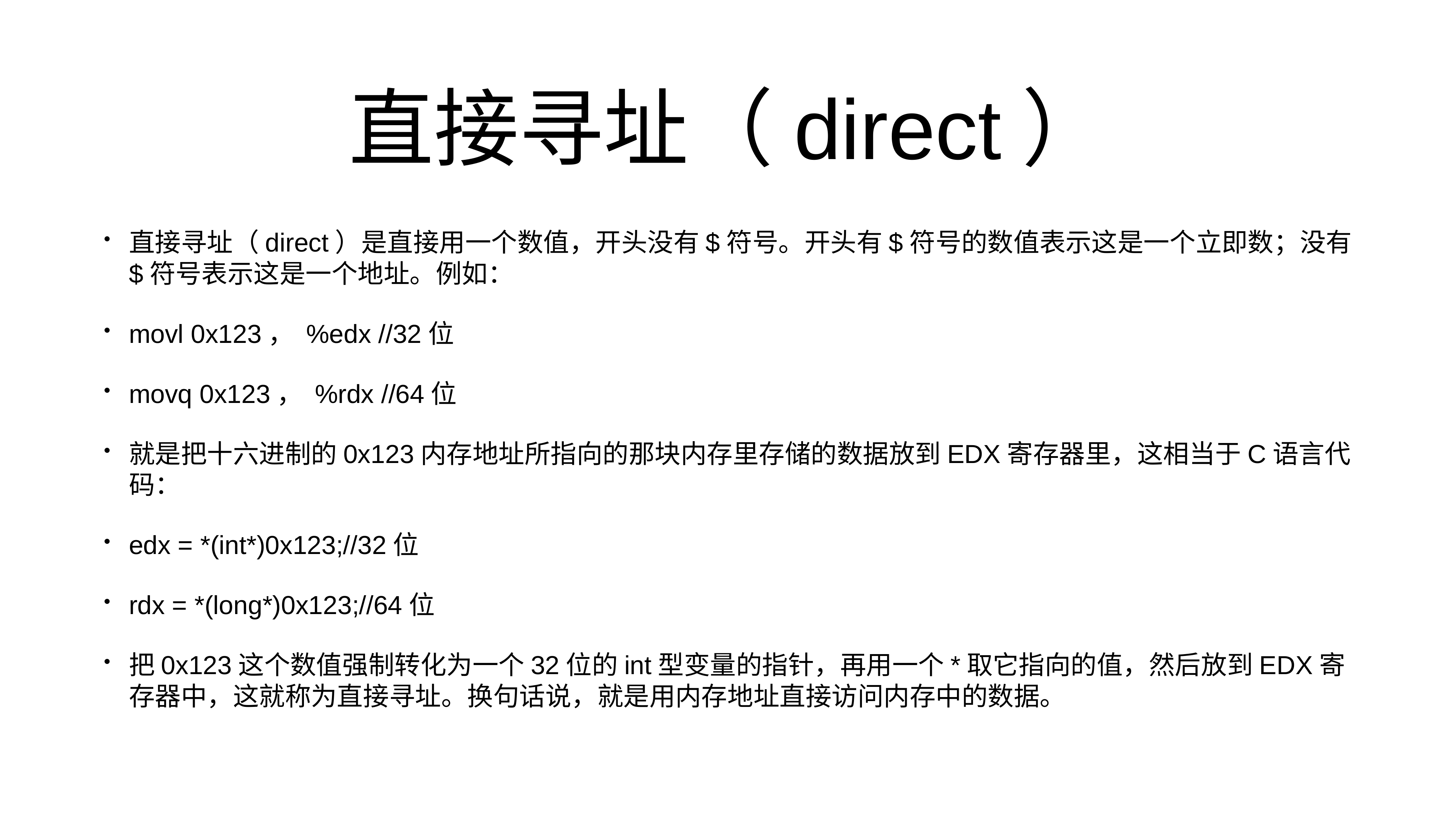

# 直接寻址（direct）
直接寻址（direct）是直接用一个数值，开头没有$符号。开头有$符号的数值表示这是一个立即数；没有$符号表示这是一个地址。例如：
movl 0x123， %edx //32位
movq 0x123， %rdx //64位
就是把十六进制的0x123内存地址所指向的那块内存里存储的数据放到EDX寄存器里，这相当于C语言代码：
edx = *(int*)0x123;//32位
rdx = *(long*)0x123;//64位
把0x123这个数值强制转化为一个32位的int型变量的指针，再用一个*取它指向的值，然后放到EDX寄存器中，这就称为直接寻址。换句话说，就是用内存地址直接访问内存中的数据。